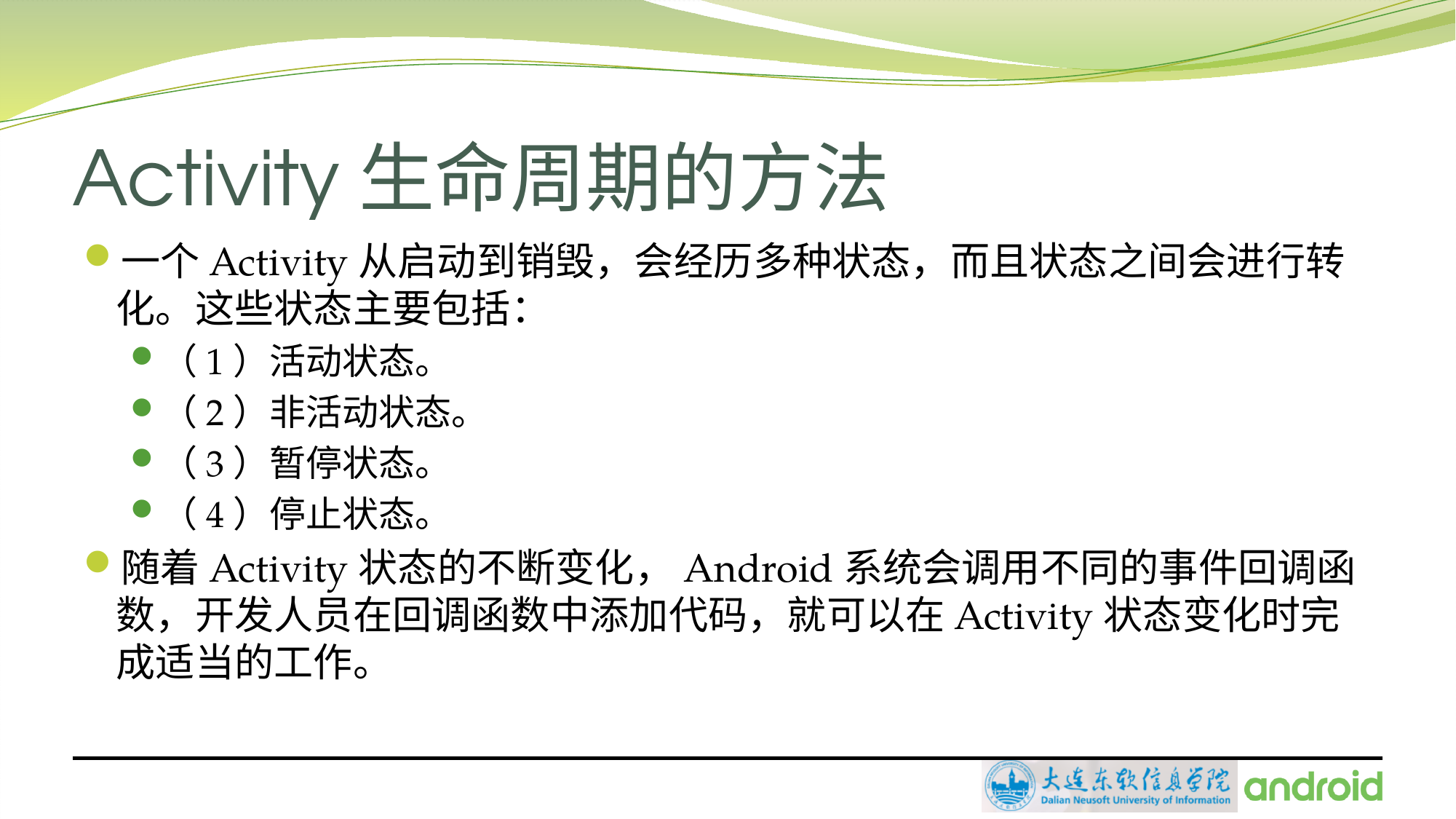

# Activity生命周期的方法
一个Activity从启动到销毁，会经历多种状态，而且状态之间会进行转化。这些状态主要包括：
（1）活动状态。
（2）非活动状态。
（3）暂停状态。
（4）停止状态。
随着Activity状态的不断变化，Android系统会调用不同的事件回调函数，开发人员在回调函数中添加代码，就可以在Activity状态变化时完成适当的工作。